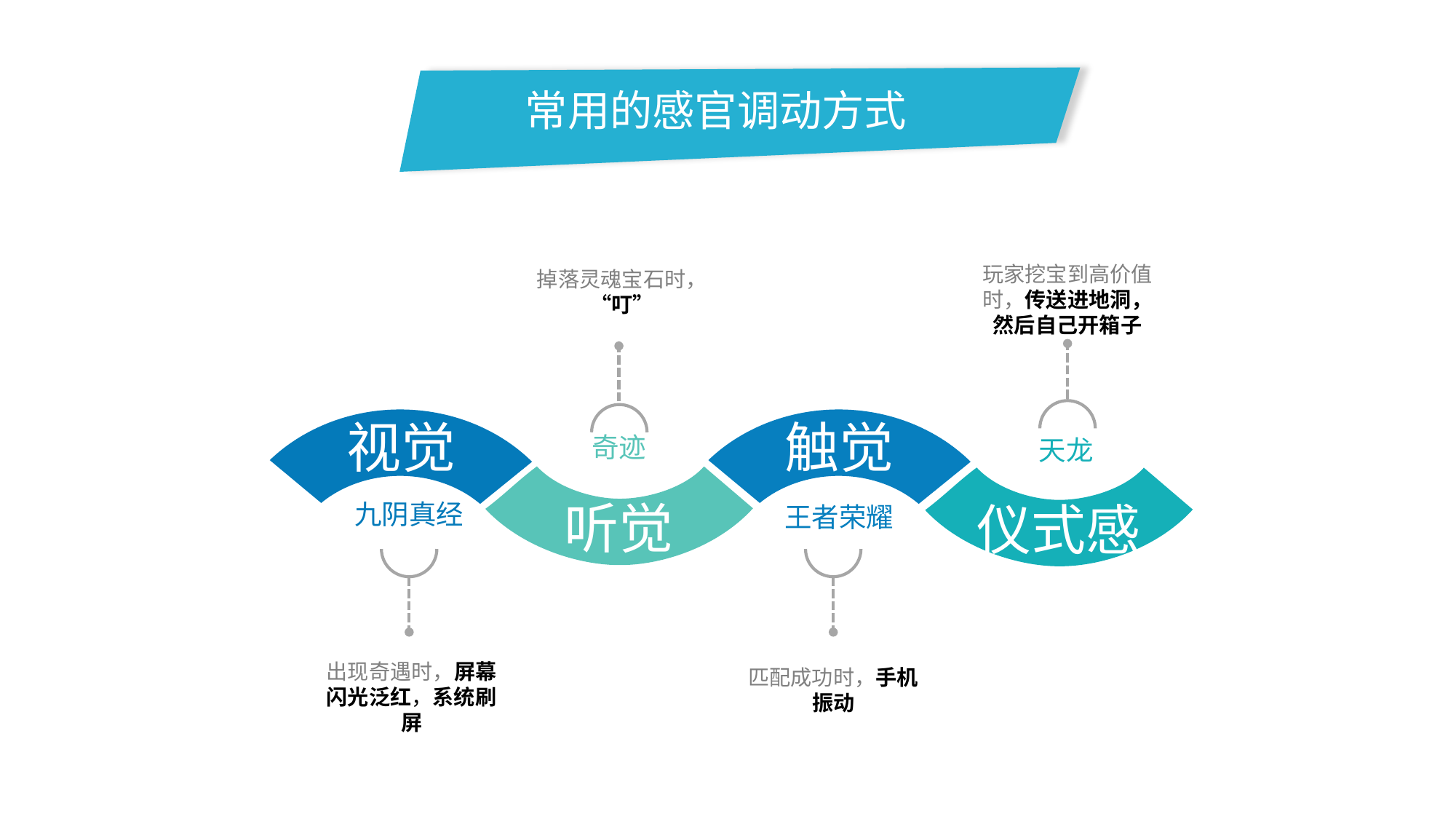

常用的感官调动方式
玩家挖宝到高价值时，传送进地洞，然后自己开箱子
掉落灵魂宝石时，“叮”

天龙

奇迹
视觉
触觉
听觉
仪式感
九阴真经

王者荣耀

出现奇遇时，屏幕闪光泛红，系统刷屏
匹配成功时，手机振动